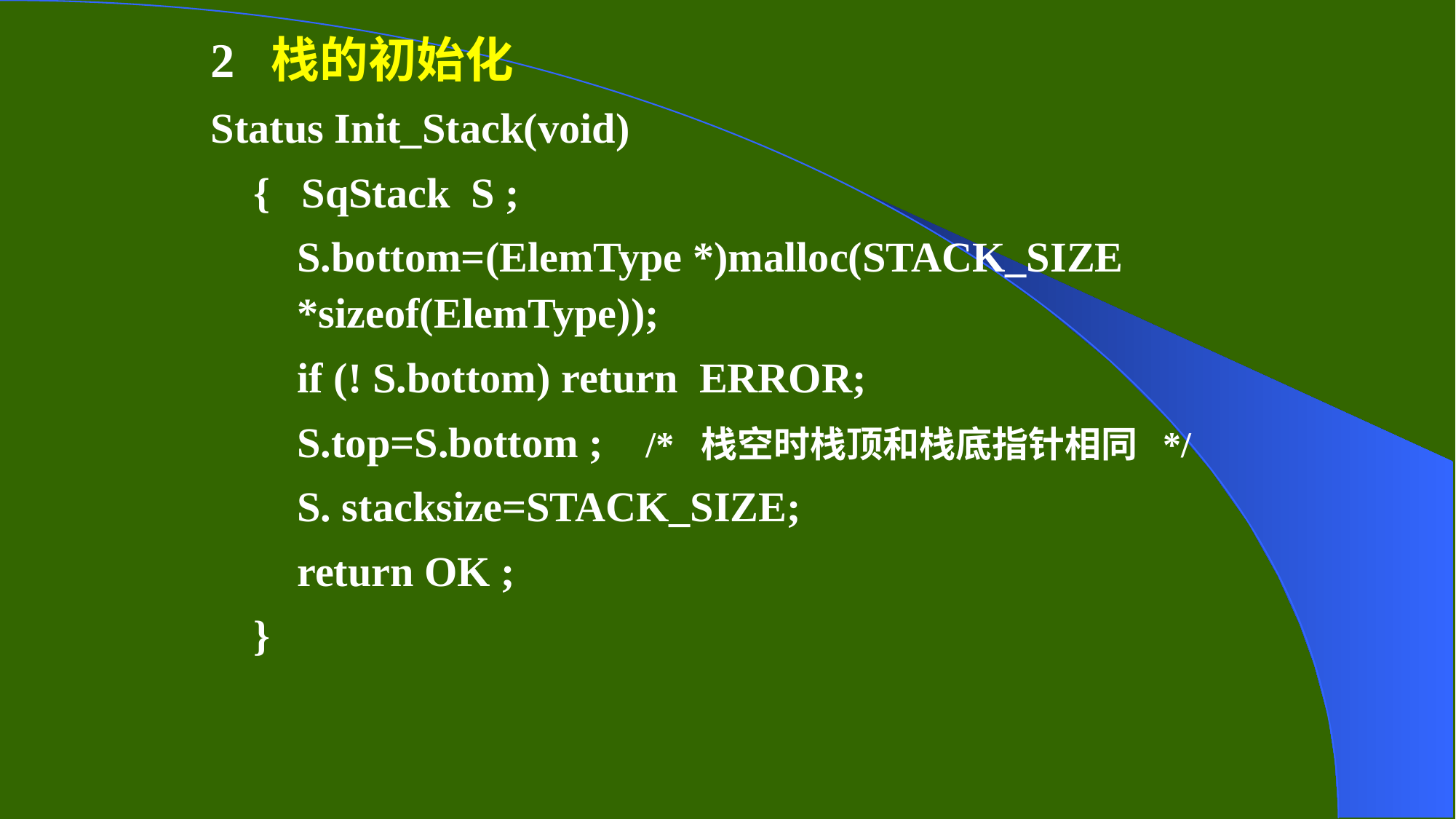

2  栈的初始化
Status Init_Stack(void)
{   SqStack  S ;
S.bottom=(ElemType *)malloc(STACK_SIZE *sizeof(ElemType));
if (! S.bottom) return  ERROR;
S.top=S.bottom ;    /*  栈空时栈顶和栈底指针相同  */
S. stacksize=STACK_SIZE;
return OK ;
}